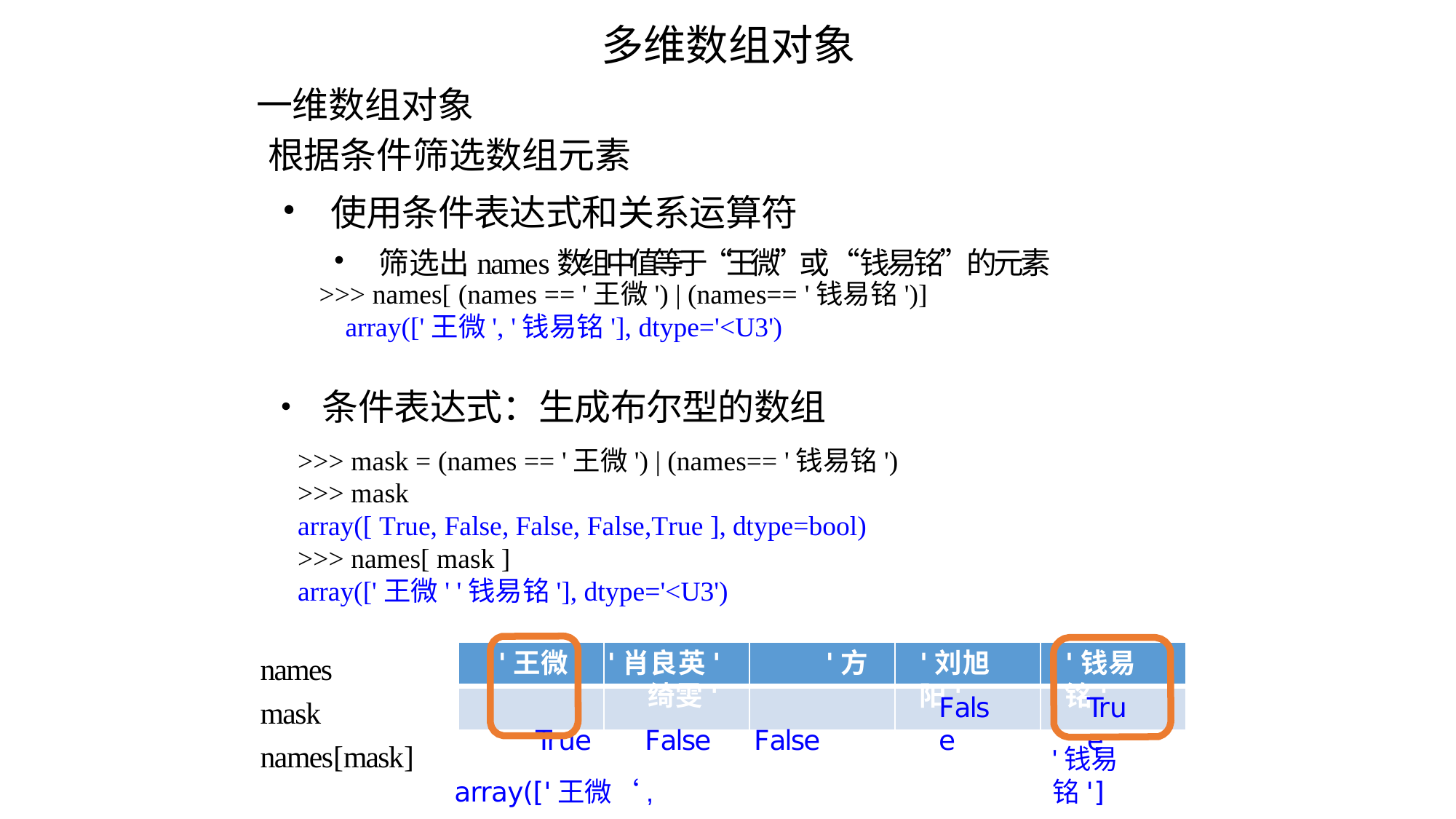

多维数组对象
一维数组对象
# 根据条件筛选数组元素
• 使用条件表达式和关系运算符
• 筛选出names数组中值等于“王微”或“钱易铭”的元素
>>> names[ (names == '王微') | (names== '钱易铭')]
array(['王微', '钱易铭'], dtype='<U3')

• 条件表达式：生成布尔型的数组
>>> mask = (names == '王微') | (names== '钱易铭')
>>> mask
array([ True, False, False, False,True ], dtype=bool)
>>> names[ mask ]
array(['王微' '钱易铭'], dtype='<U3')

names mask
names[mask]
'王微'	'肖良英'	'方绮雯'

True	False	False

array(['王微‘,
'刘旭阳'
'钱易铭'

False
True

'钱易铭']